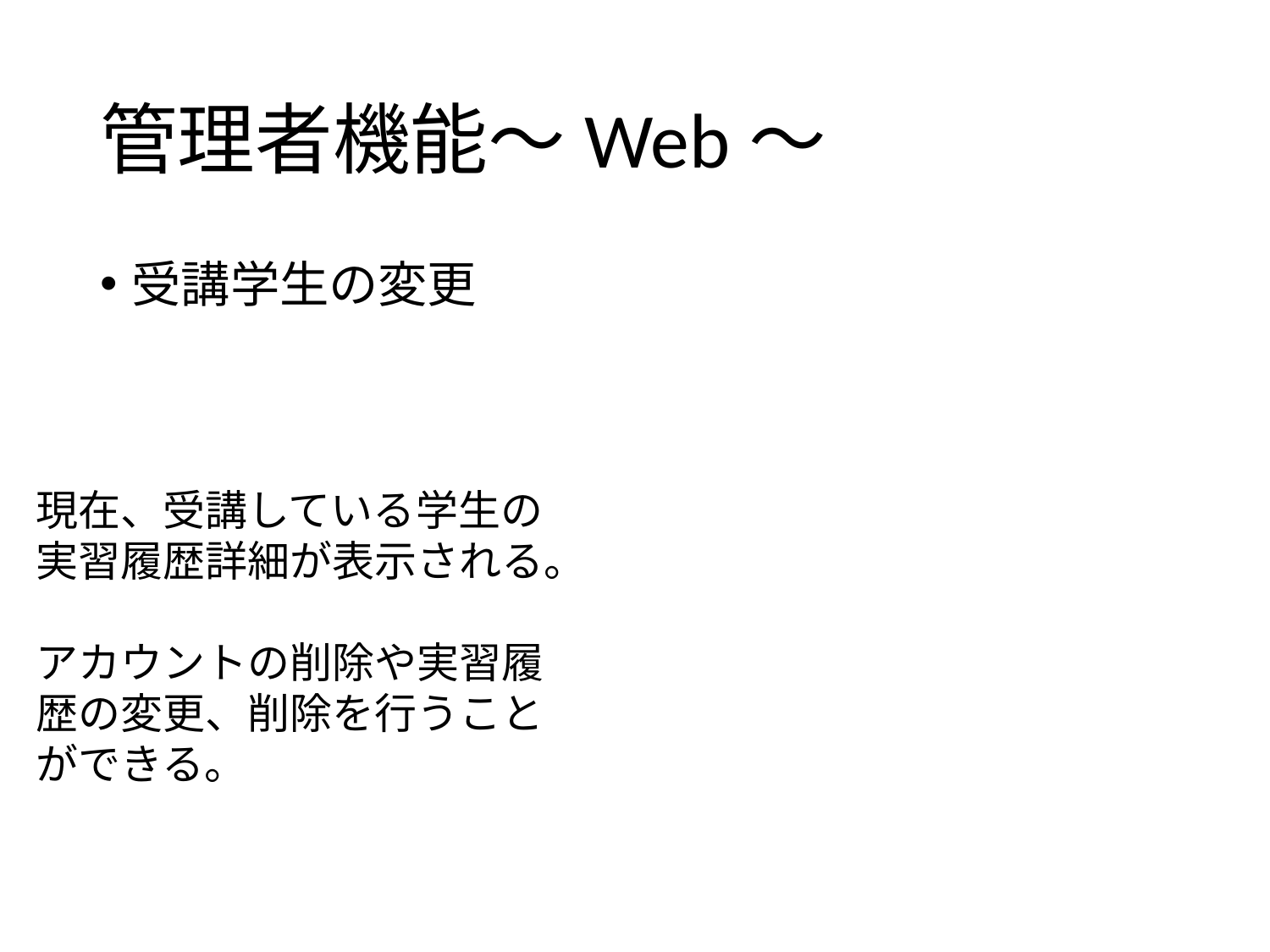

# 管理者機能～Web～
受講学生の変更
現在、受講している学生の実習履歴詳細が表示される。

アカウントの削除や実習履歴の変更、削除を行うことができる。